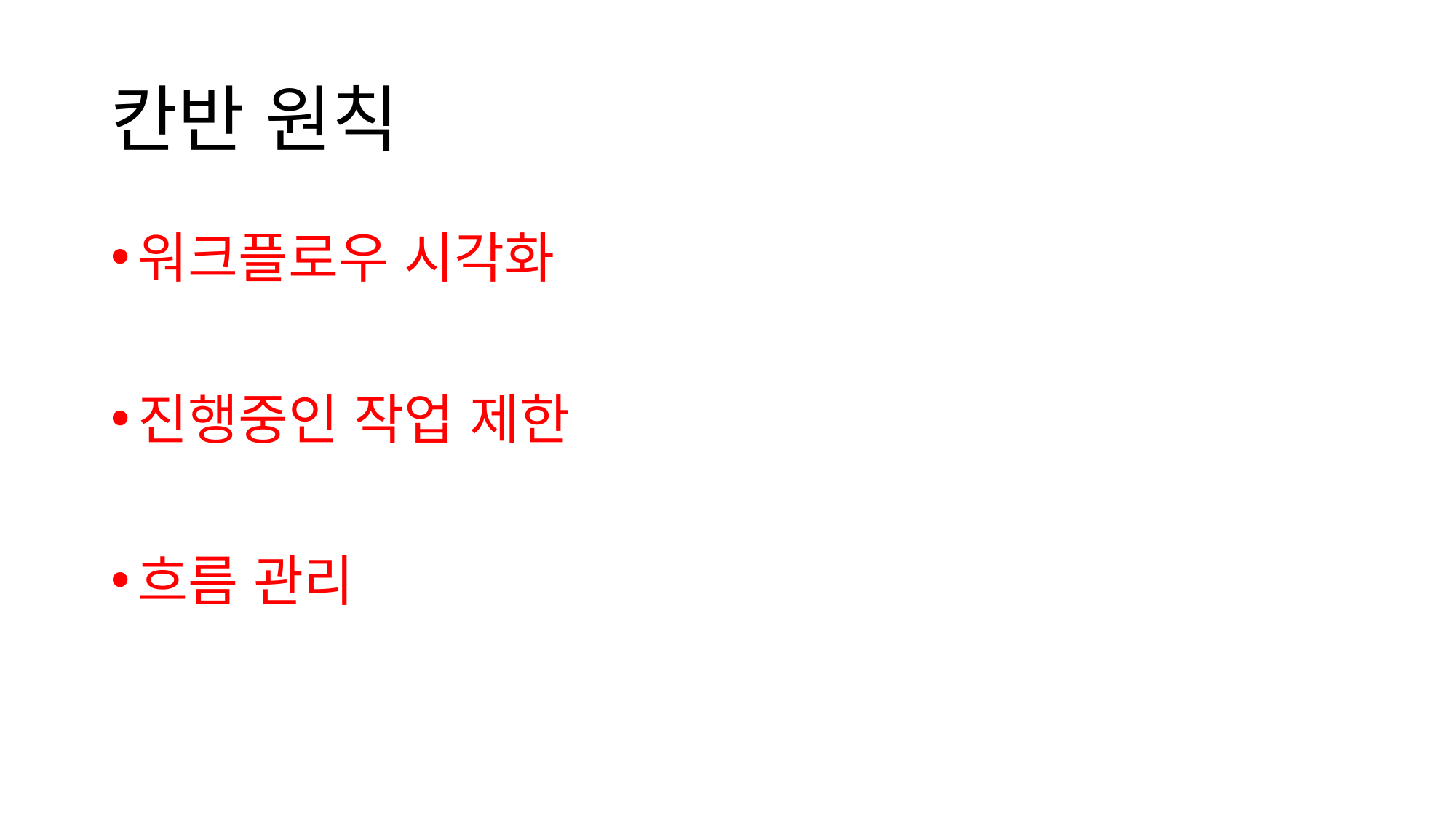

# 칸반 원칙
워크플로우 시각화

진행중인 작업 제한

흐름 관리